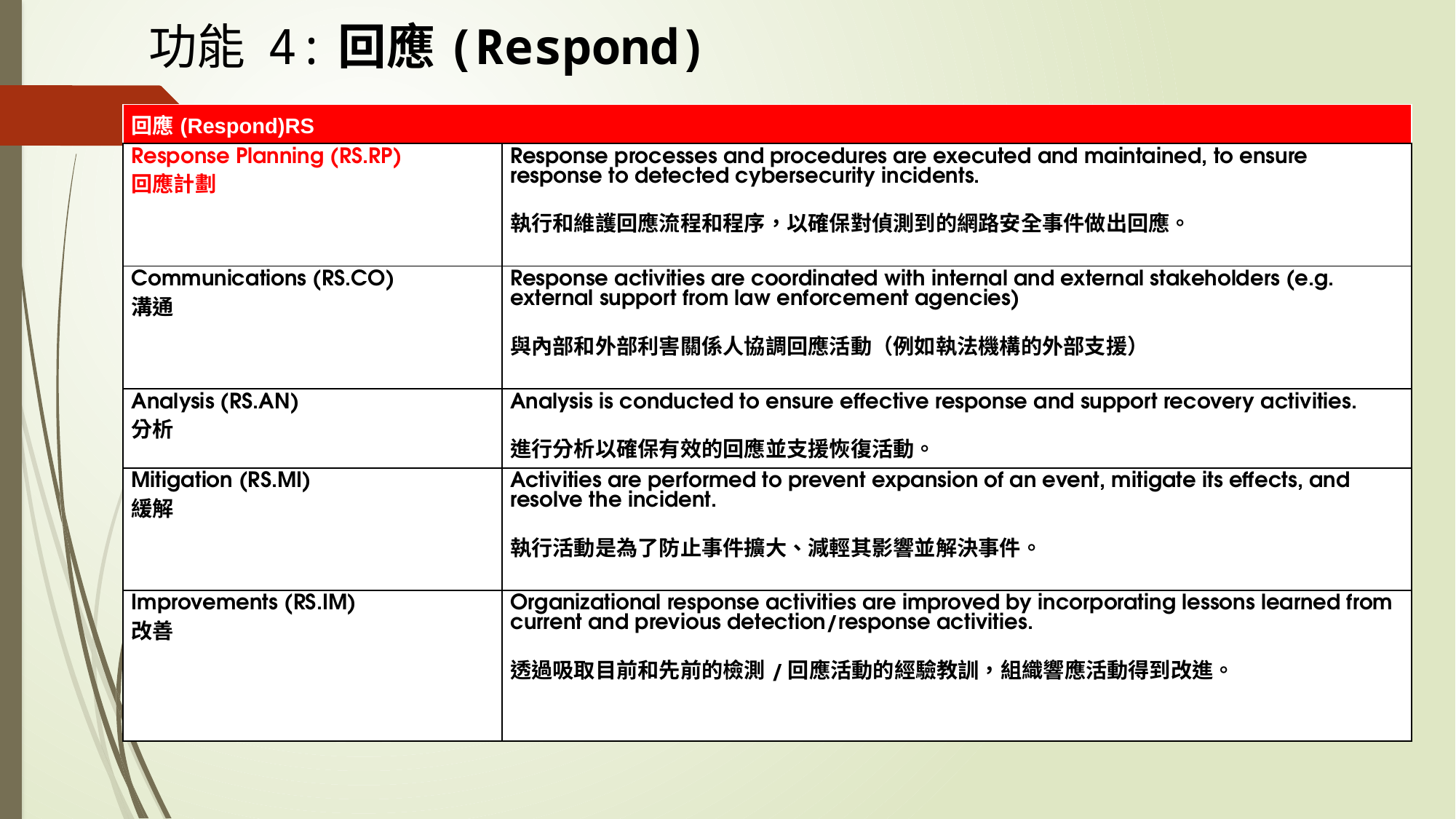

功能 4:回應(Respond)
| 回應(Respond)RS |  |
| --- | --- |
| Response Planning (RS.RP) 回應計劃 | Response processes and procedures are executed and maintained, to ensure response to detected cybersecurity incidents. 執行和維護回應流程和程序，以確保對偵測到的網路安全事件做出回應。 |
| Communications (RS.CO) 溝通 | Response activities are coordinated with internal and external stakeholders (e.g. external support from law enforcement agencies) 與內部和外部利害關係人協調回應活動（例如執法機構的外部支援） |
| Analysis (RS.AN) 分析 | Analysis is conducted to ensure effective response and support recovery activities. 進行分析以確保有效的回應並支援恢復活動。 |
| Mitigation (RS.MI) 緩解 | Activities are performed to prevent expansion of an event, mitigate its effects, and resolve the incident. 執行活動是為了防止事件擴大、減輕其影響並解決事件。 |
| Improvements (RS.IM) 改善 | Organizational response activities are improved by incorporating lessons learned from current and previous detection/response activities. 透過吸取目前和先前的檢測/回應活動的經驗教訓，組織響應活動得到改進。 |